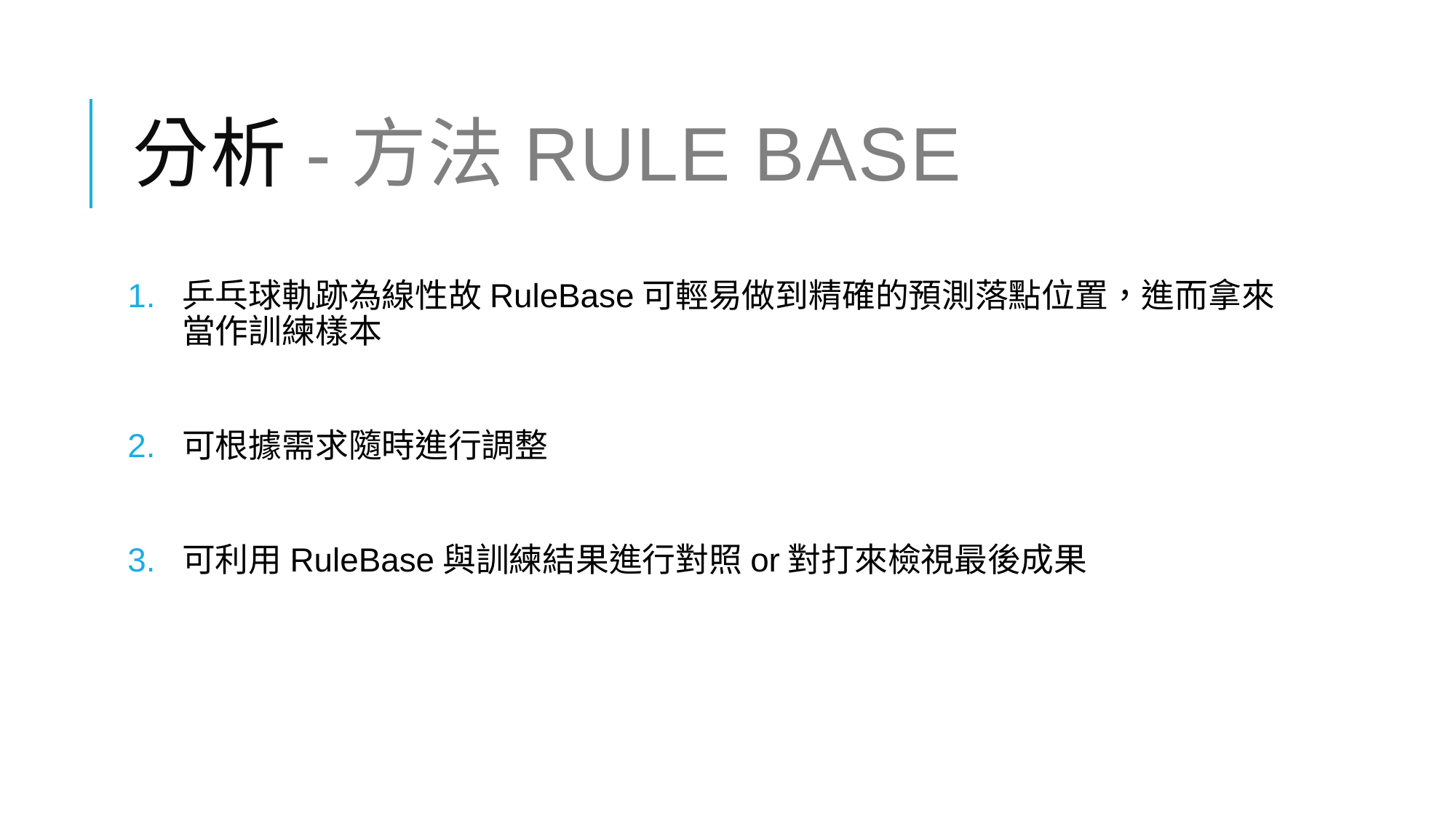

# 分析-方法rule base
乒乓球軌跡為線性故RuleBase可輕易做到精確的預測落點位置，進而拿來當作訓練樣本

可根據需求隨時進行調整

可利用RuleBase與訓練結果進行對照or對打來檢視最後成果